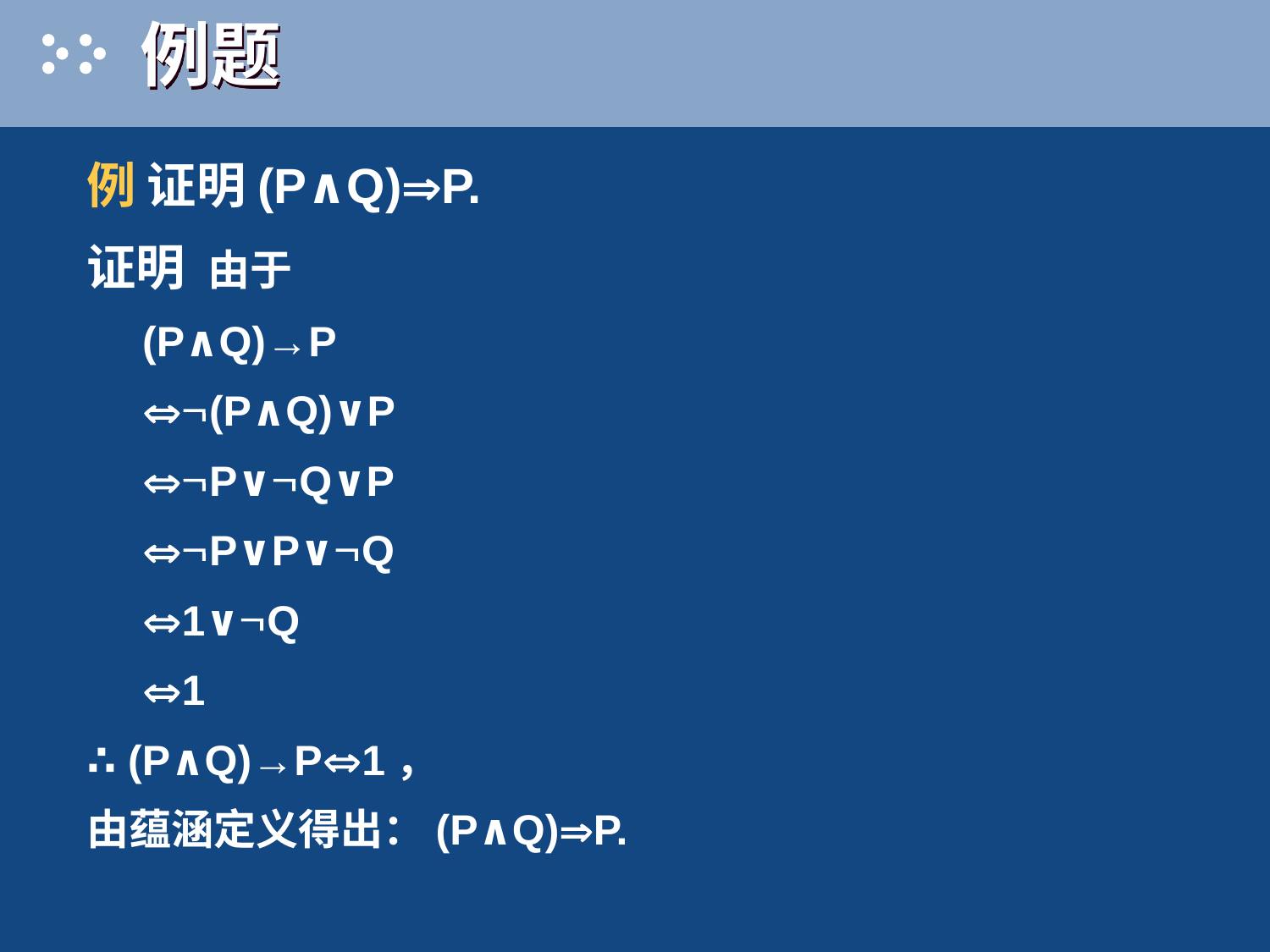

# 例题
例 证明(P∧Q)⇒P.
证明  由于
(P∧Q)→P
⇔¬(P∧Q)∨P
⇔¬P∨¬Q∨P
⇔¬P∨P∨¬Q
⇔1∨¬Q
⇔1
∴ (P∧Q)→P⇔1，
由蕴涵定义得出：(P∧Q)⇒P.